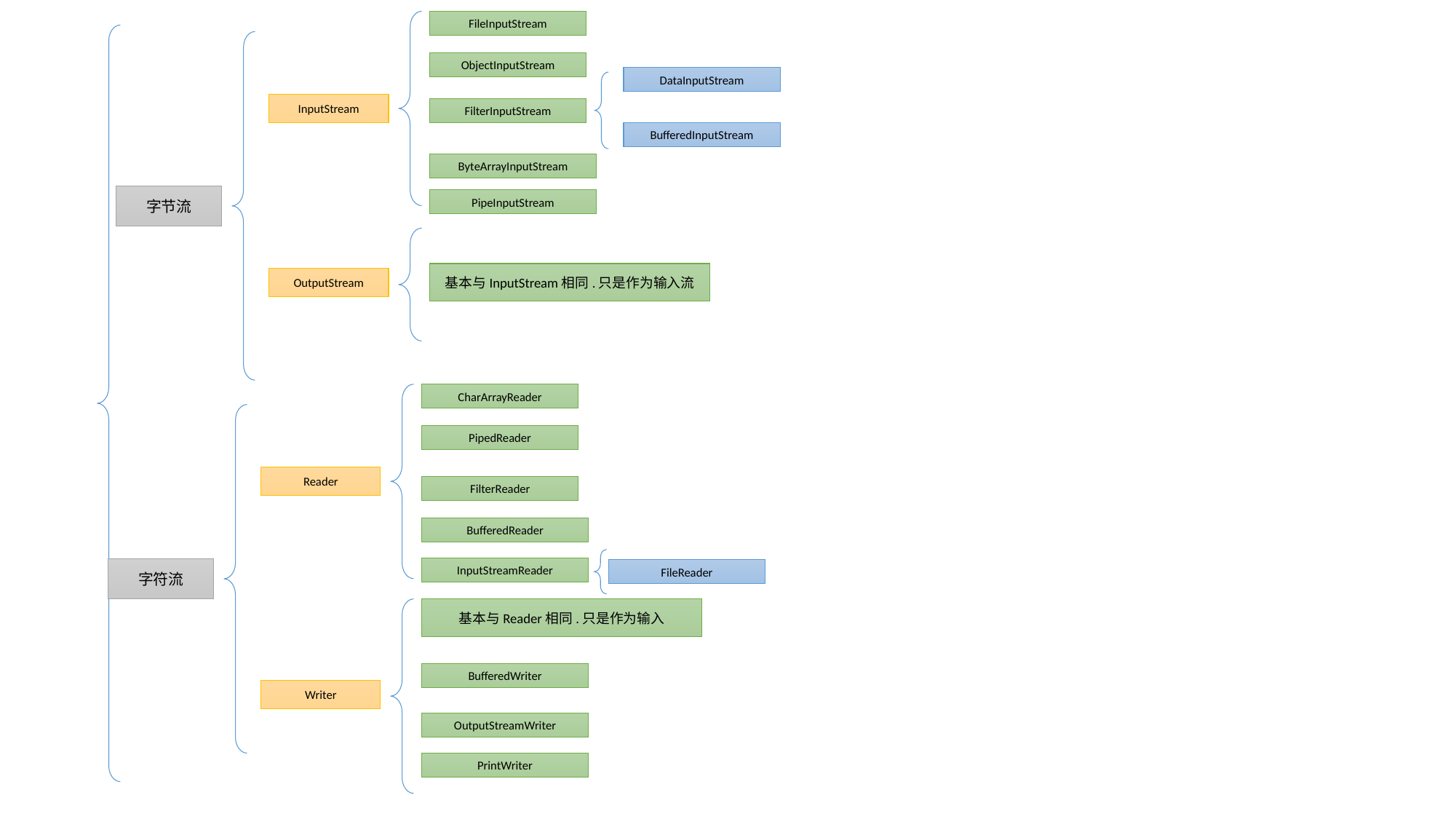

FileInputStream

ObjectInputStream
DataInputStream

InputStream
FilterInputStream
BufferedInputStream
ByteArrayInputStream
字节流
PipeInputStream

基本与InputStream相同.只是作为输入流
OutputStream

CharArrayReader

PipedReader
Reader
FilterReader
BufferedReader

InputStreamReader
字符流
FileReader

基本与Reader相同.只是作为输入
BufferedWriter
Writer
OutputStreamWriter
PrintWriter